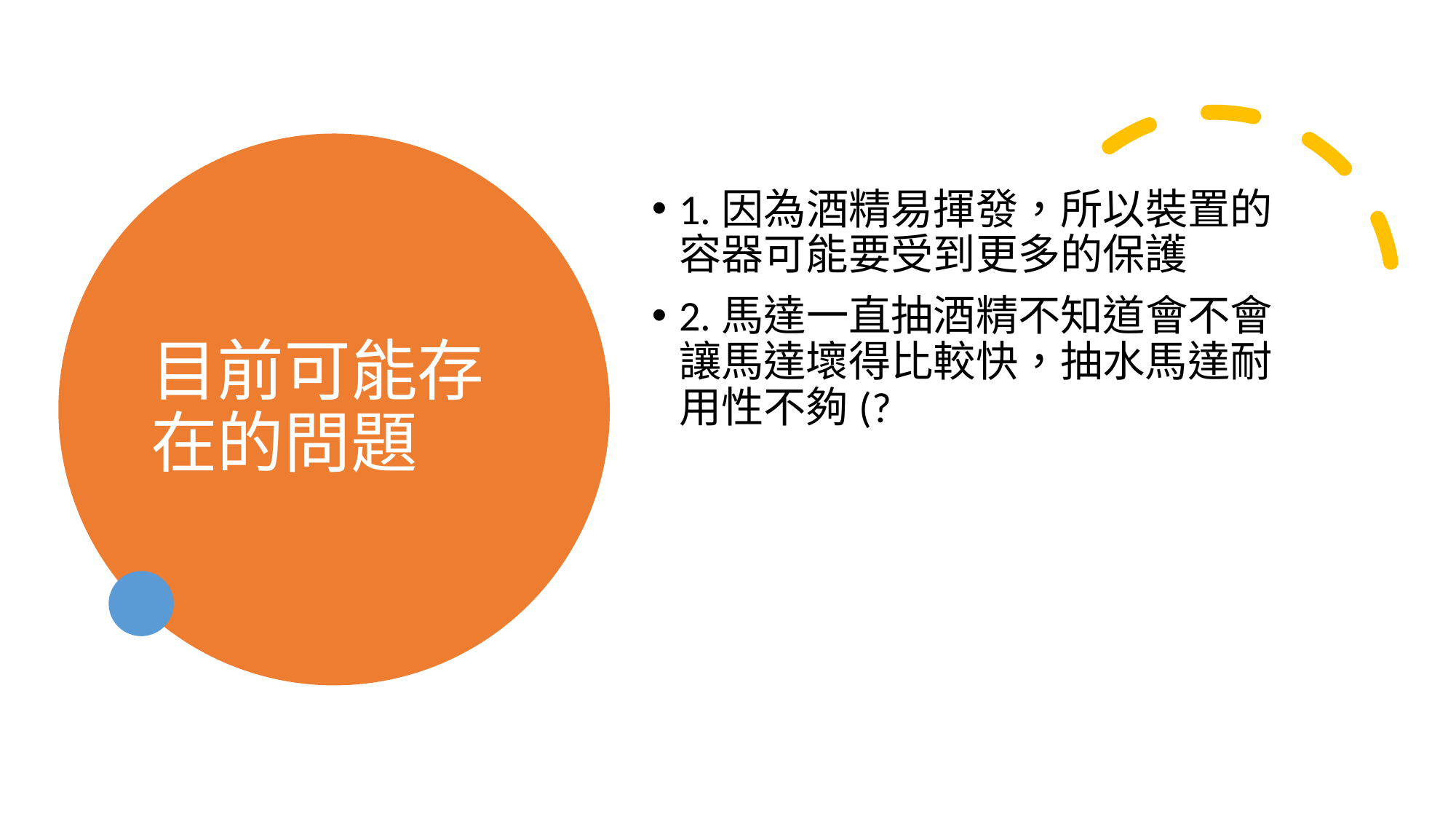

# 目前可能存在的問題
1.因為酒精易揮發，所以裝置的容器可能要受到更多的保護
2.馬達一直抽酒精不知道會不會讓馬達壞得比較快，抽水馬達耐用性不夠(?